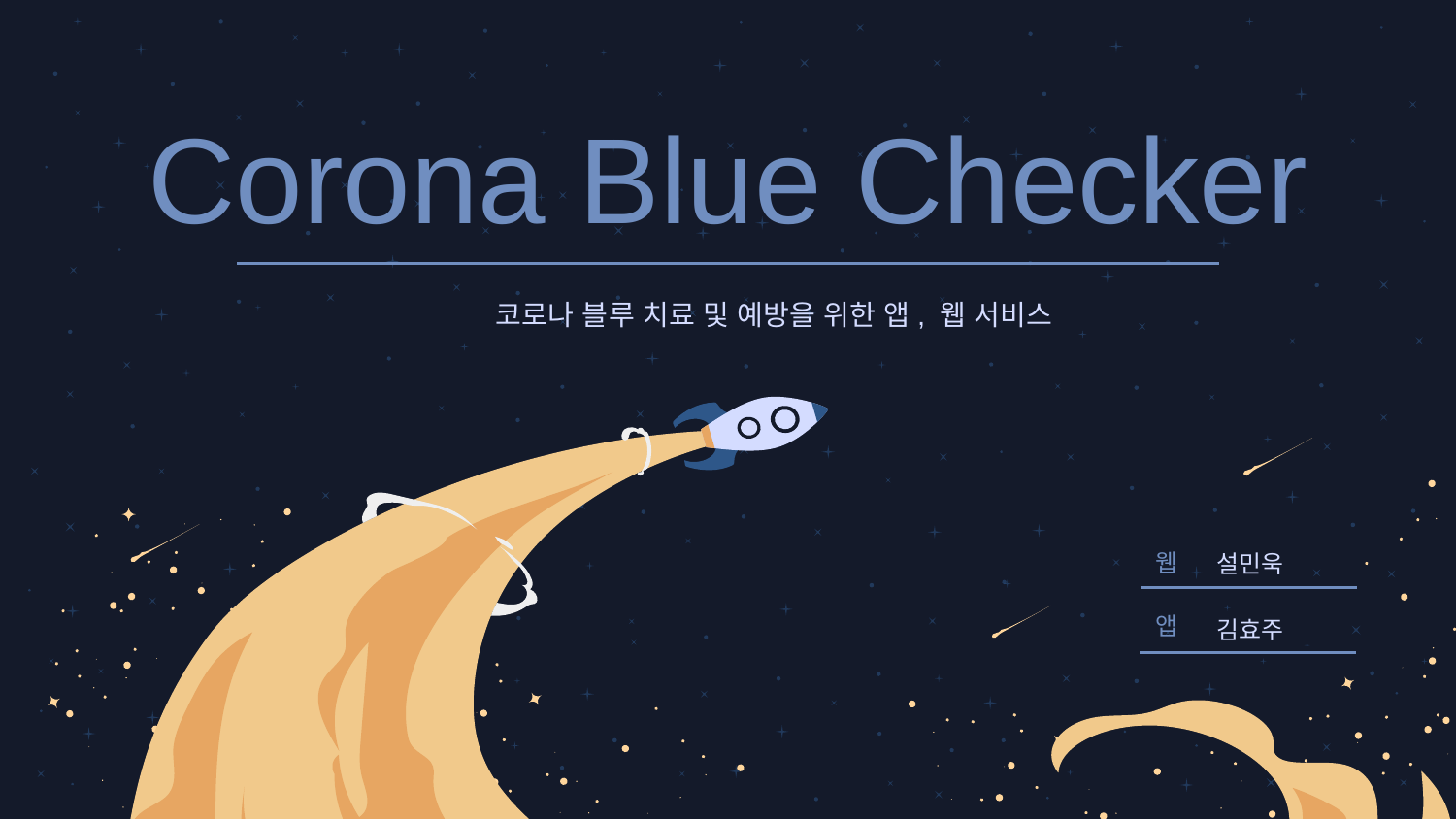

# Corona Blue Checker
코로나 블루 치료 및 예방을 위한 앱, 웹 서비스

웹
설민욱
앱
김효주